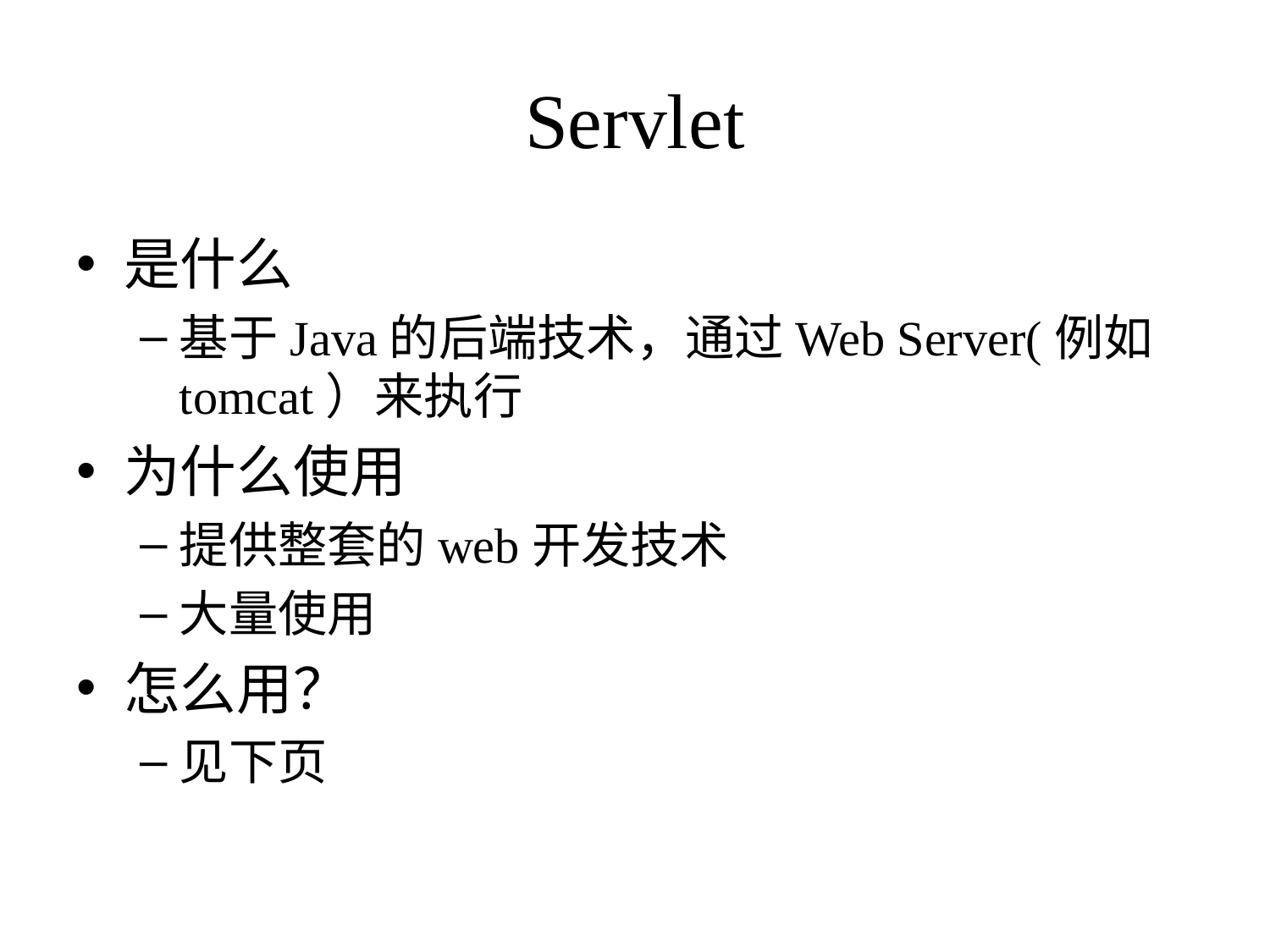

# Servlet
是什么
基于Java的后端技术，通过Web Server(例如tomcat）来执行
为什么使用
提供整套的web开发技术
大量使用
怎么用？
见下页